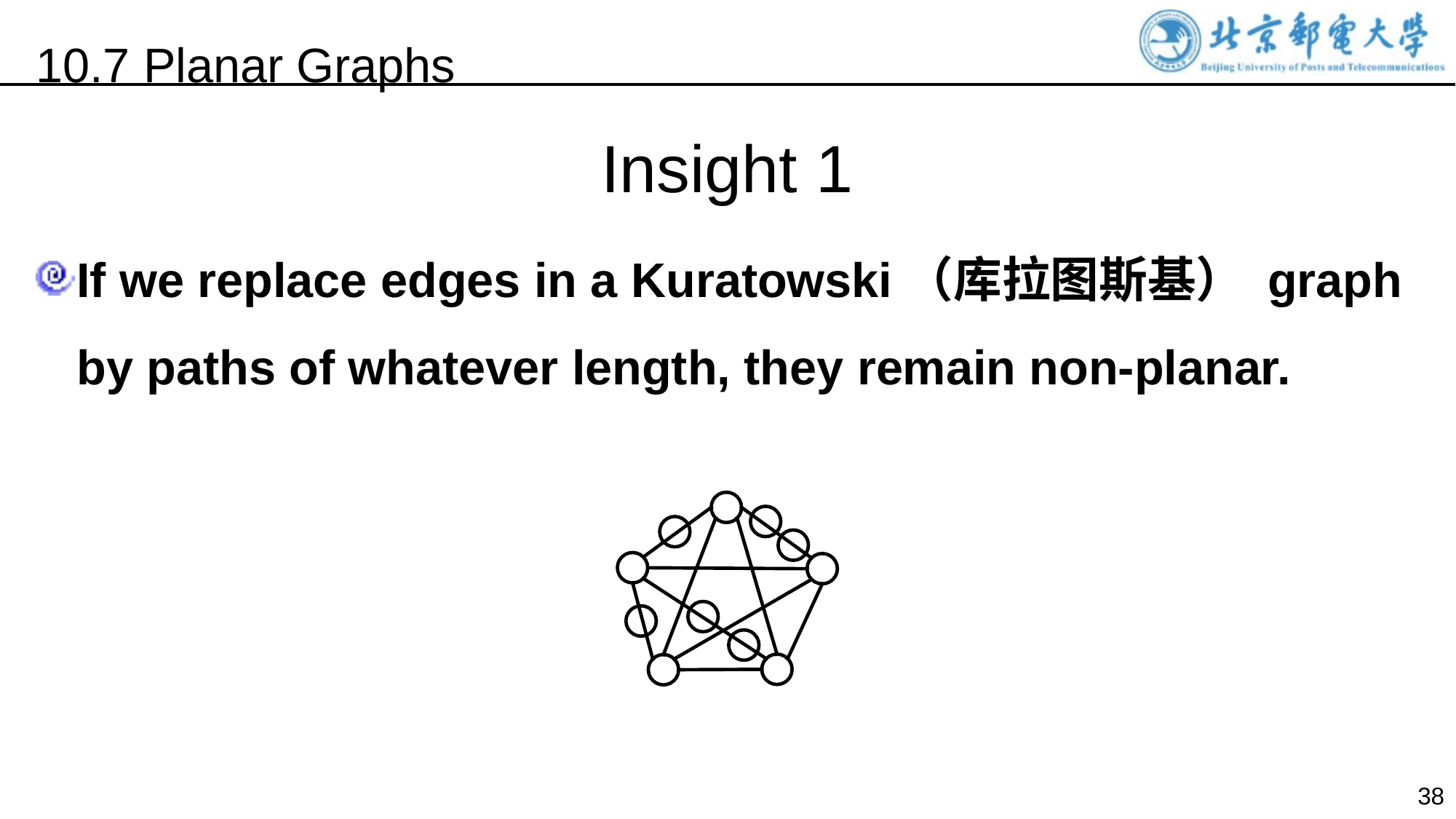

10.7 Planar Graphs
Insight 1
If we replace edges in a Kuratowski（库拉图斯基） graph by paths of whatever length, they remain non-planar.